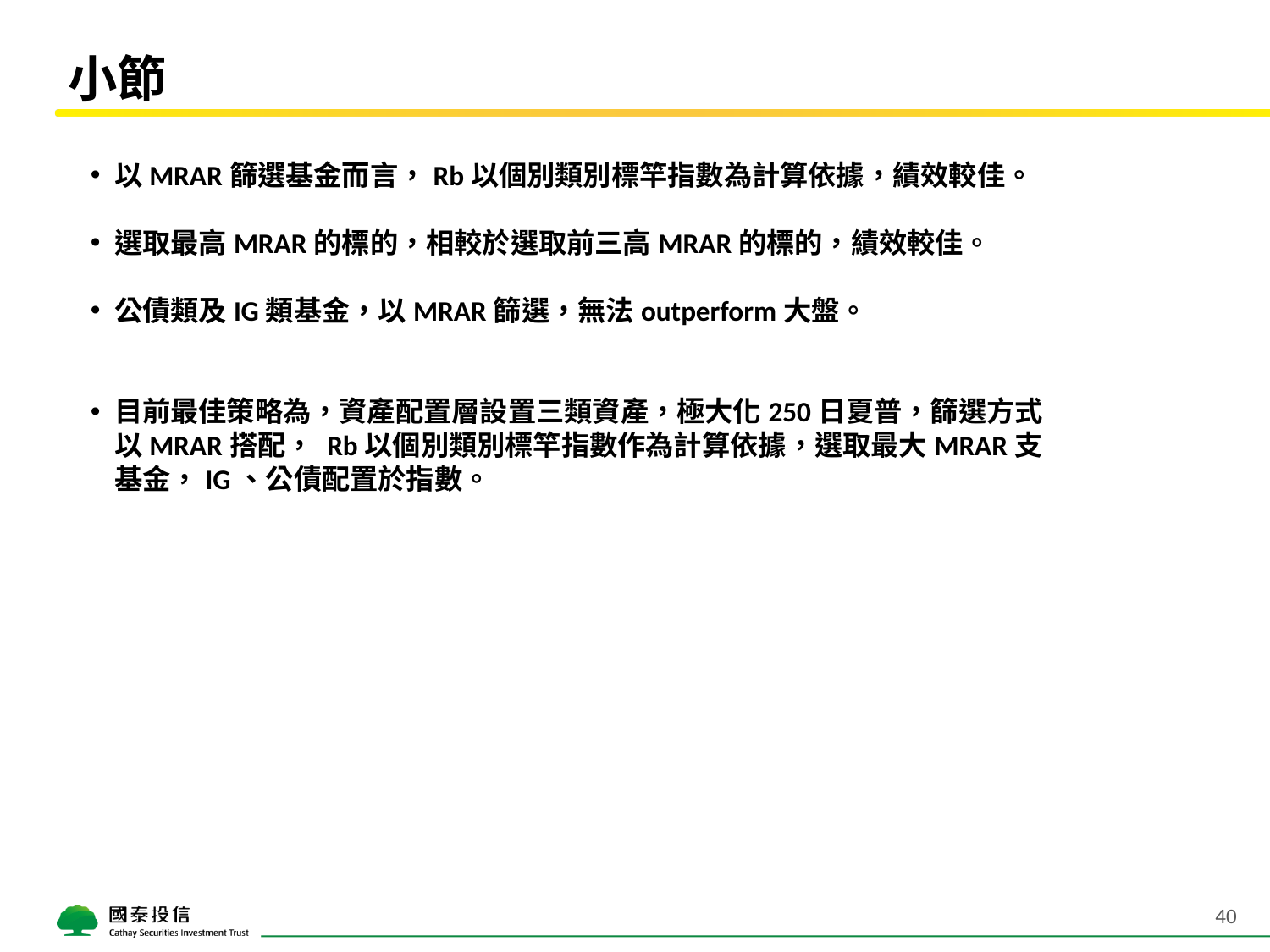

# 小節
以MRAR篩選基金而言，Rb以個別類別標竿指數為計算依據，績效較佳。

選取最高MRAR的標的，相較於選取前三高MRAR的標的，績效較佳。

公債類及IG類基金，以MRAR篩選，無法outperform大盤。

目前最佳策略為，資產配置層設置三類資產，極大化250日夏普，篩選方式以MRAR搭配， Rb以個別類別標竿指數作為計算依據，選取最大MRAR支基金，IG、公債配置於指數。

40